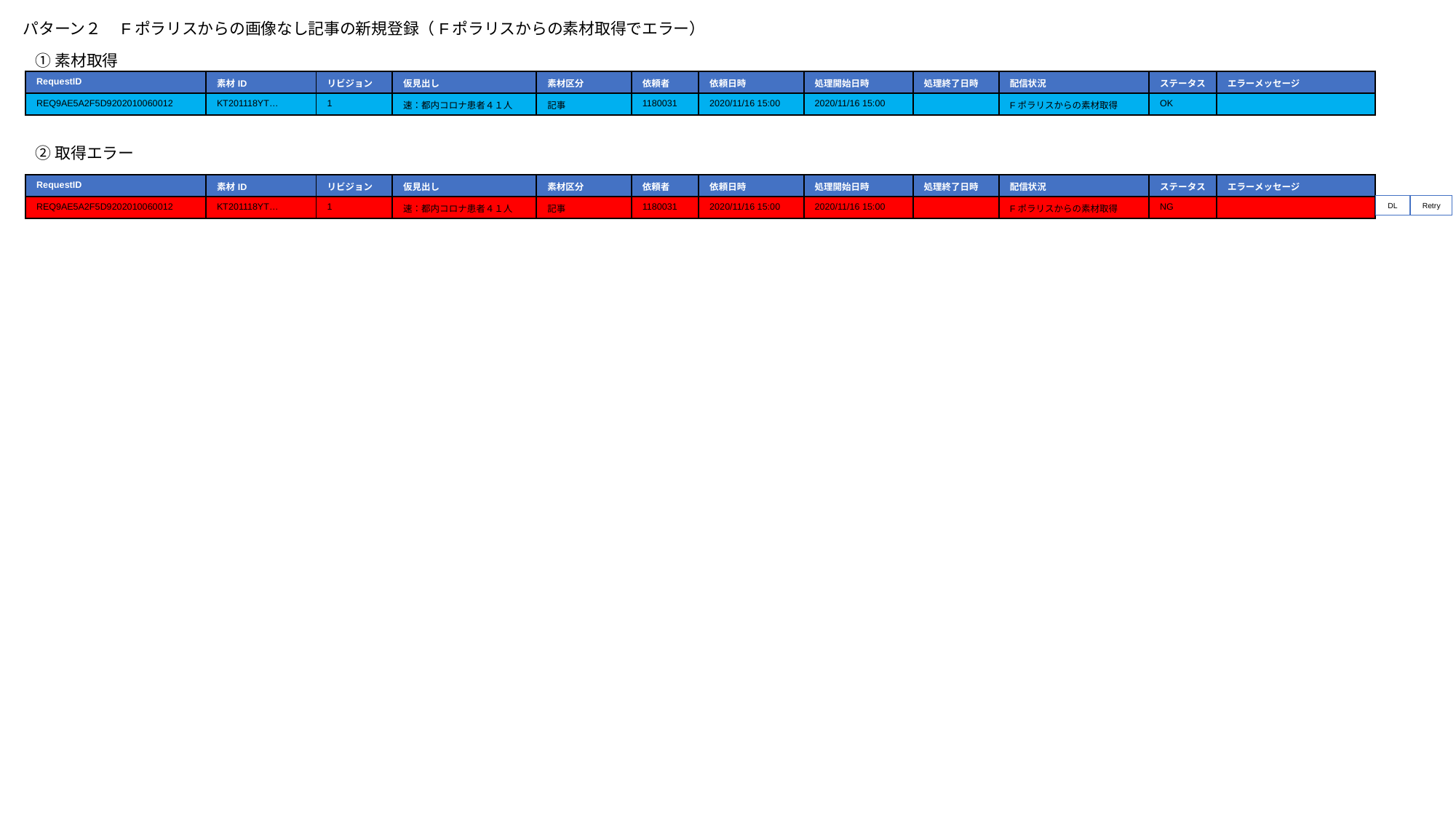

パターン２　Fポラリスからの画像なし記事の新規登録（Fポラリスからの素材取得でエラー）
①素材取得
| RequestID | 素材ID | リビジョン | 仮見出し | 素材区分 | 依頼者 | 依頼日時 | 処理開始日時 | 処理終了日時 | 配信状況 | ステータス | エラーメッセージ |
| --- | --- | --- | --- | --- | --- | --- | --- | --- | --- | --- | --- |
| REQ9AE5A2F5D9202010060012 | KT201118YT… | 1 | 速：都内コロナ患者４１人 | 記事 | 1180031 | 2020/11/16 15:00 | 2020/11/16 15:00 |  | Fポラリスからの素材取得 | OK |  |
②取得エラー
| RequestID | 素材ID | リビジョン | 仮見出し | 素材区分 | 依頼者 | 依頼日時 | 処理開始日時 | 処理終了日時 | 配信状況 | ステータス | エラーメッセージ |
| --- | --- | --- | --- | --- | --- | --- | --- | --- | --- | --- | --- |
| REQ9AE5A2F5D9202010060012 | KT201118YT… | 1 | 速：都内コロナ患者４１人 | 記事 | 1180031 | 2020/11/16 15:00 | 2020/11/16 15:00 |  | Fポラリスからの素材取得 | NG |  |
DL
Retry